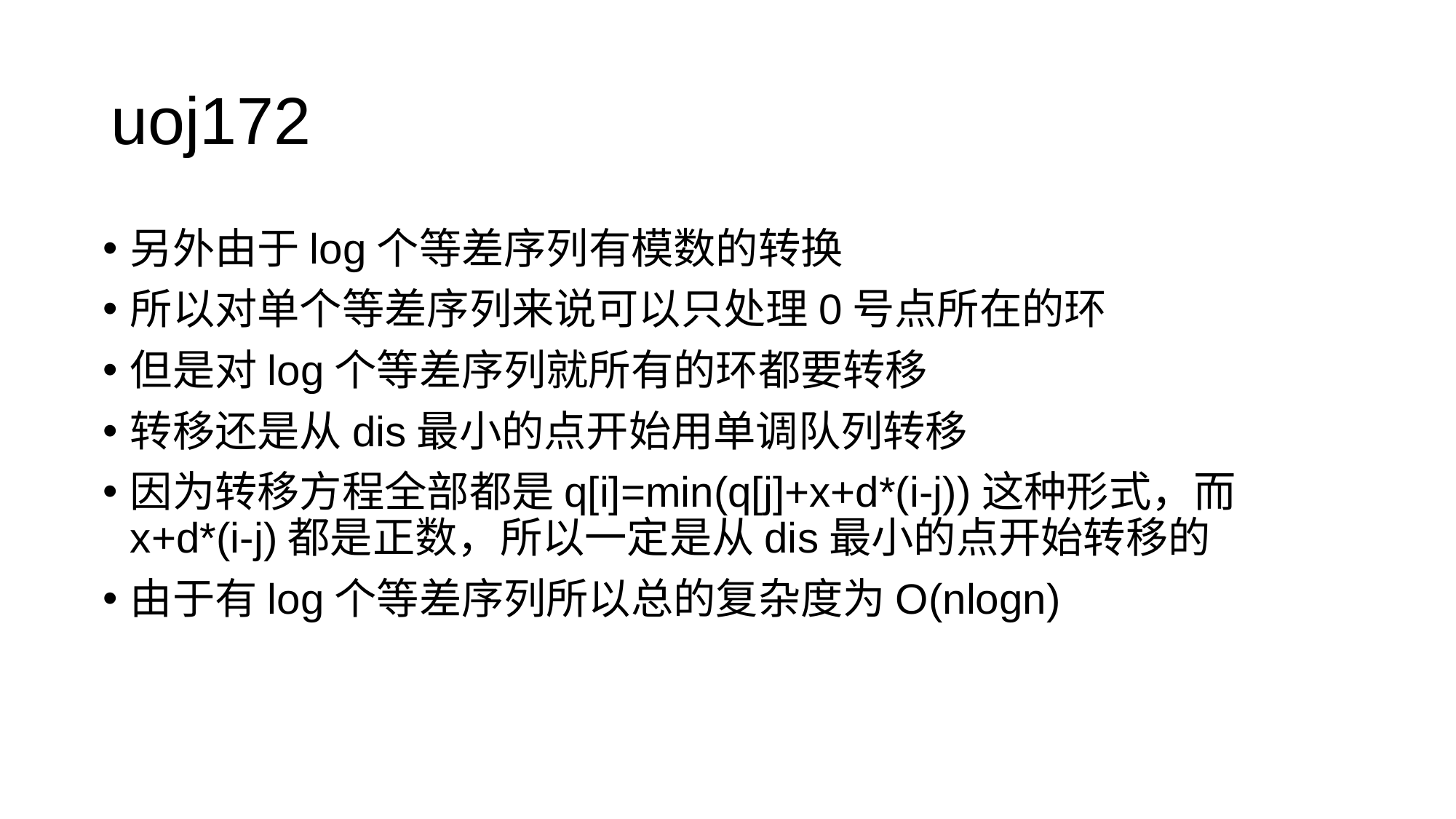

# uoj172
另外由于log个等差序列有模数的转换
所以对单个等差序列来说可以只处理0号点所在的环
但是对log个等差序列就所有的环都要转移
转移还是从dis最小的点开始用单调队列转移
因为转移方程全部都是q[i]=min(q[j]+x+d*(i-j))这种形式，而x+d*(i-j)都是正数，所以一定是从dis最小的点开始转移的
由于有log个等差序列所以总的复杂度为O(nlogn)